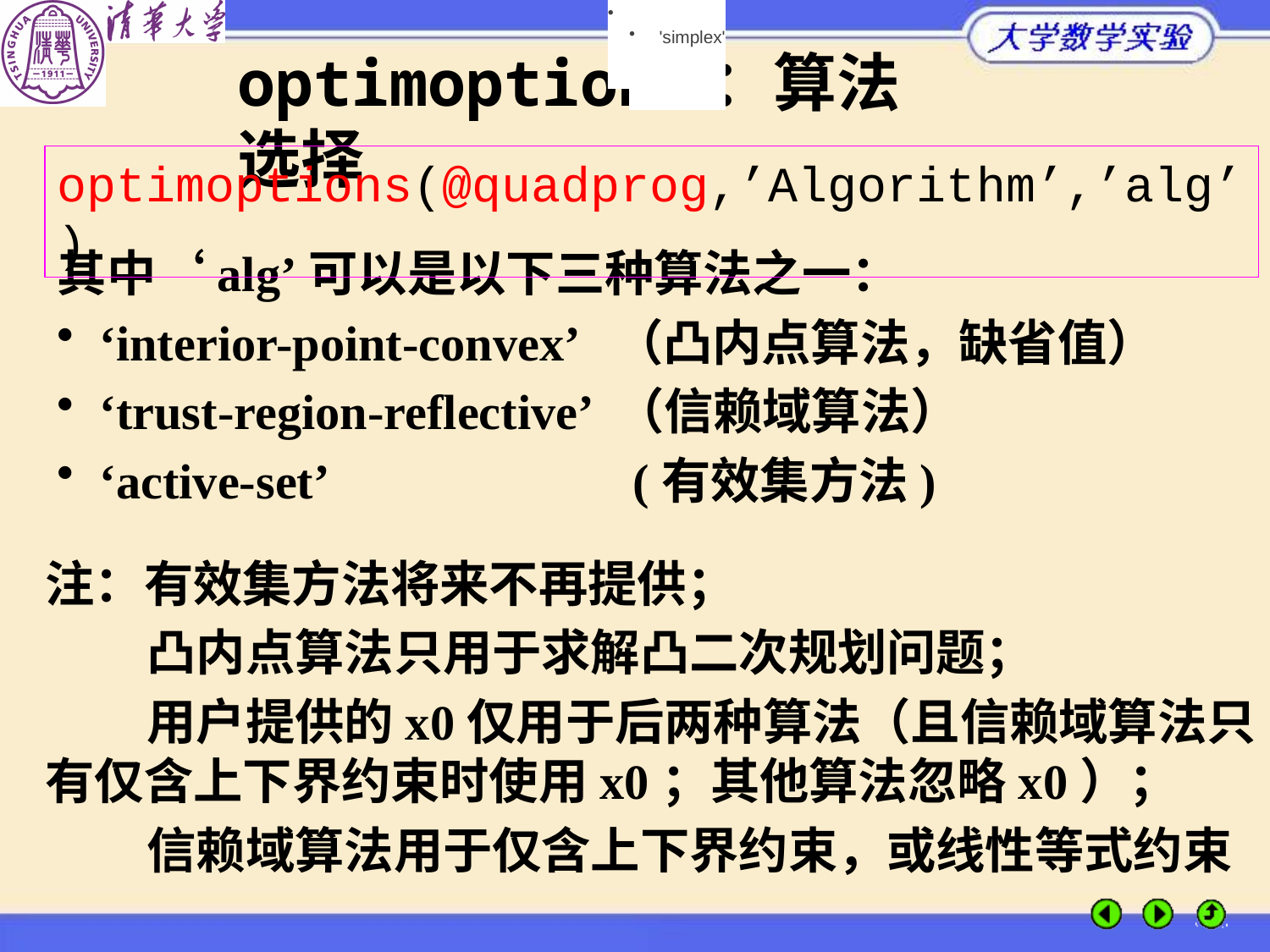

'simplex'

optimoptions：算法选择

'simplex'

optimoptions(@quadprog,’Algorithm’,’alg’)

其中‘alg’可以是以下三种算法之一：
 ‘interior-point-convex’  （凸内点算法，缺省值）
 ‘trust-region-reflective’ （信赖域算法）
 ‘active-set’                         (有效集方法)
注：有效集方法将来不再提供；
        凸内点算法只用于求解凸二次规划问题；
        用户提供的x0仅用于后两种算法（且信赖域算法只有仅含上下界约束时使用x0；其他算法忽略x0）；
        信赖域算法用于仅含上下界约束，或线性等式约束